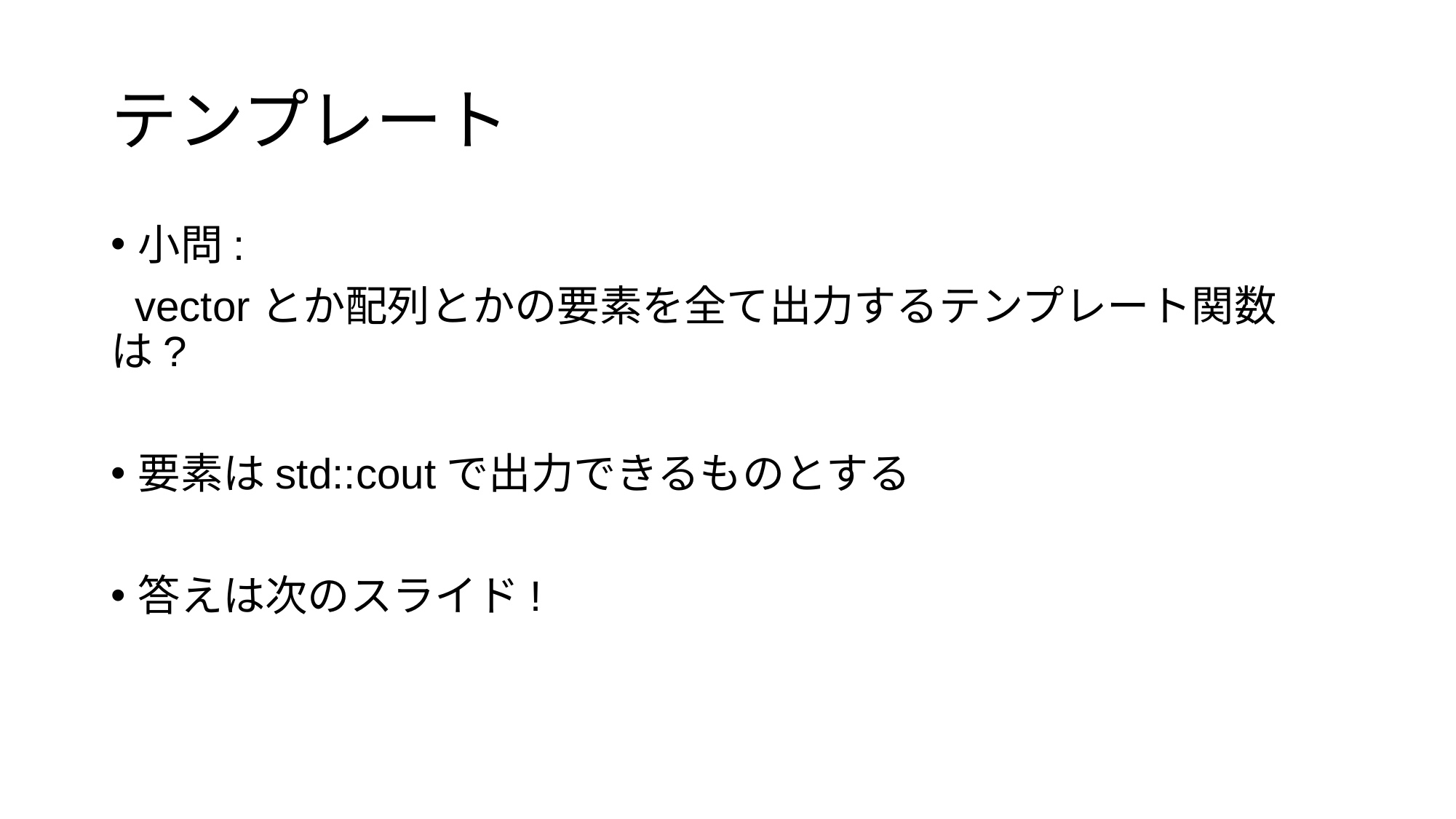

# テンプレート
小問:
  vectorとか配列とかの要素を全て出力するテンプレート関数は?

要素はstd::coutで出力できるものとする

答えは次のスライド!